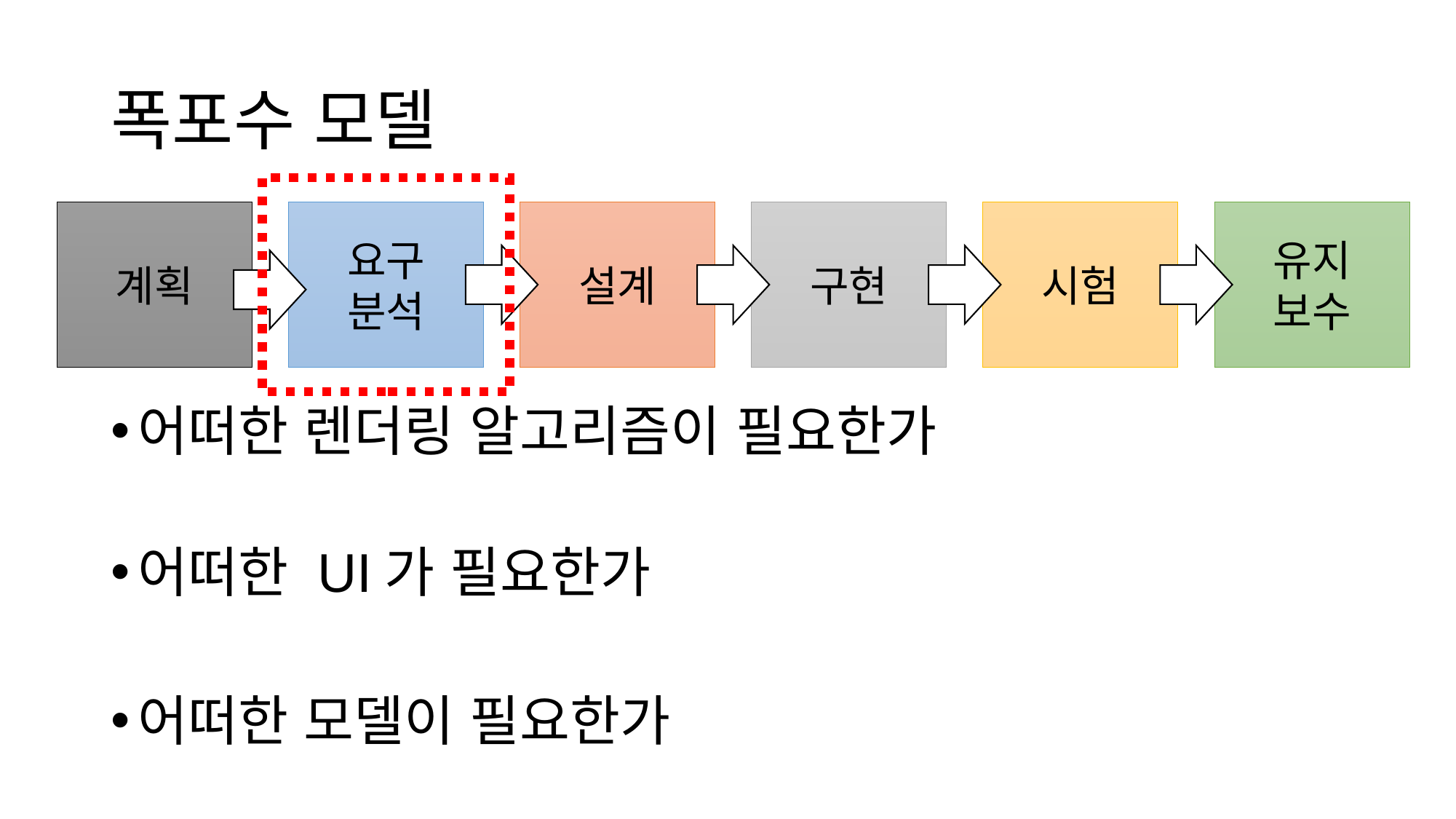

# 폭포수 모델

계획
요구
분석
설계
구현
시험
유지
보수

어떠한 렌더링 알고리즘이 필요한가

어떠한 UI가 필요한가

어떠한 모델이 필요한가